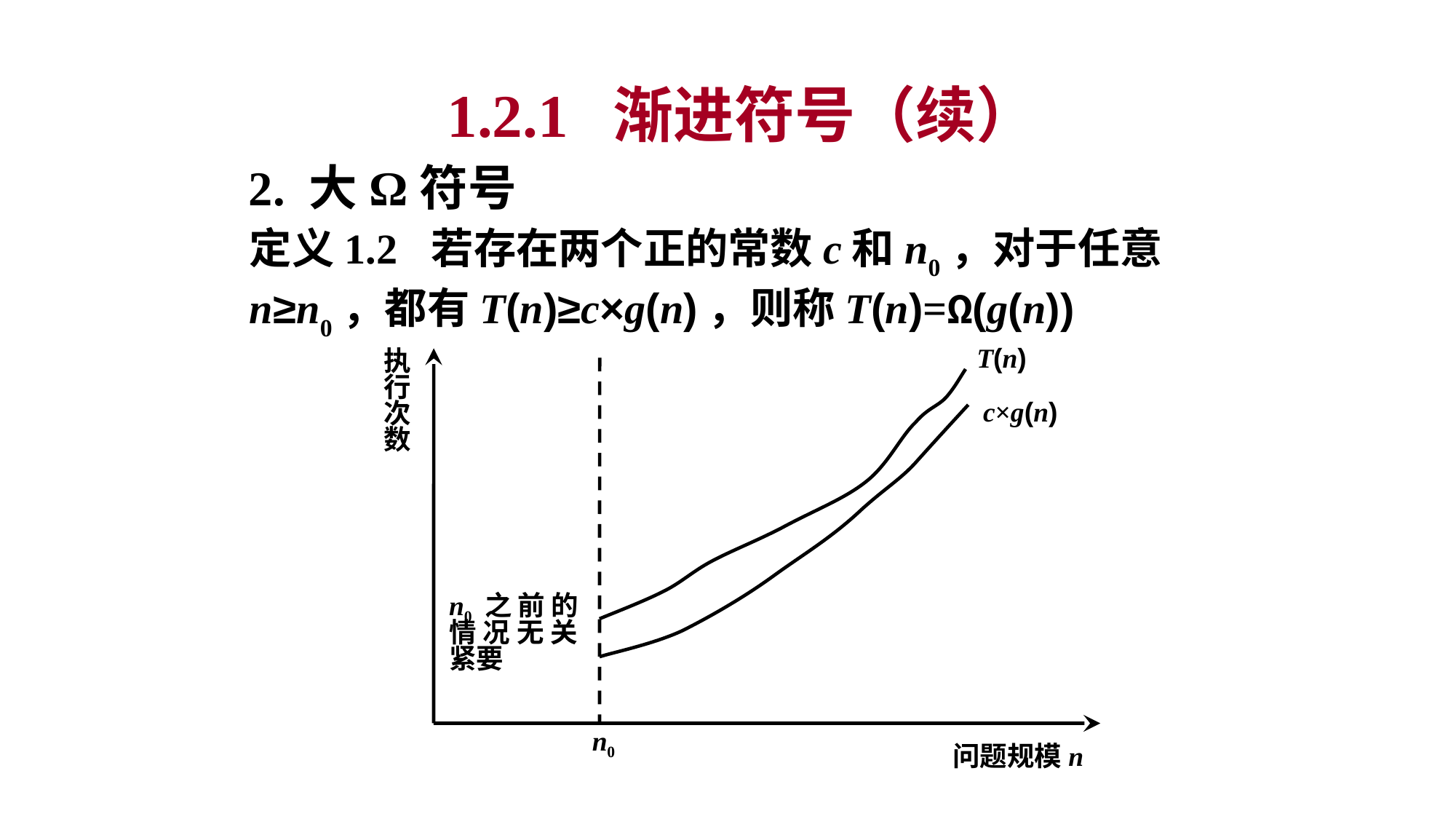

1.2.1  渐进符号（续）
2. 大Ω符号
定义1.2  若存在两个正的常数c和n0，对于任意n≥n0，都有T(n)≥c×g(n)，则称T(n)=Ω(g(n))
T(n)

执行次数

c×g(n)

n0之前的情况无关紧要

n0
问题规模n